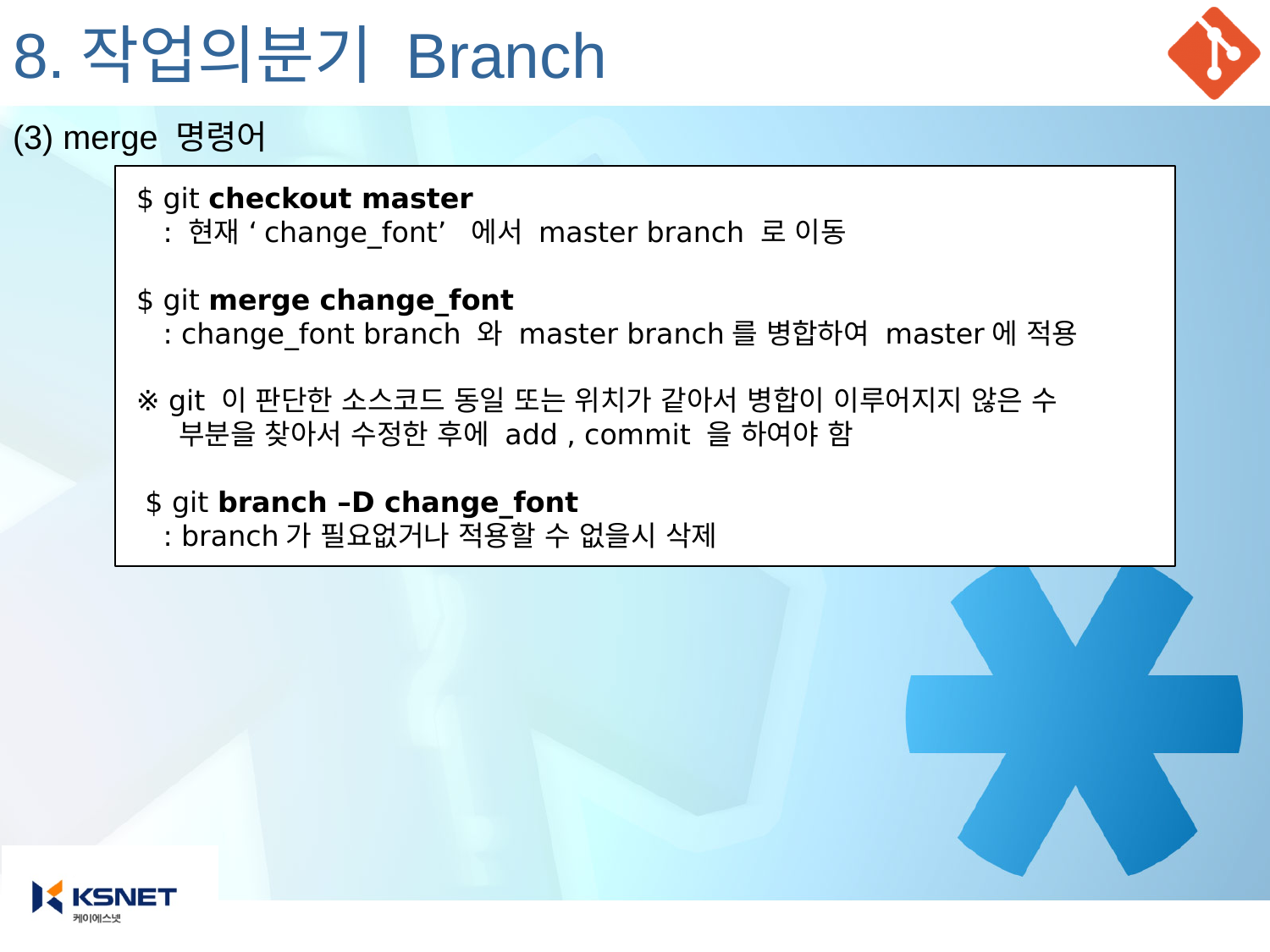

# 8.작업의분기 Branch
(3) merge 명령어

 $ git checkout master
    : 현재 ‘change_font’  에서 master branch 로 이동

 $ git merge change_font
    : change_font branch 와 master branch를 병합하여 master에 적용

 ※ git 이 판단한 소스코드 동일 또는 위치가 같아서 병합이 이루어지지 않은 수
     부분을 찾아서 수정한 후에 add , commit 을 하여야 함

  $ git branch –D change_font
    : branch가 필요없거나 적용할 수 없을시 삭제